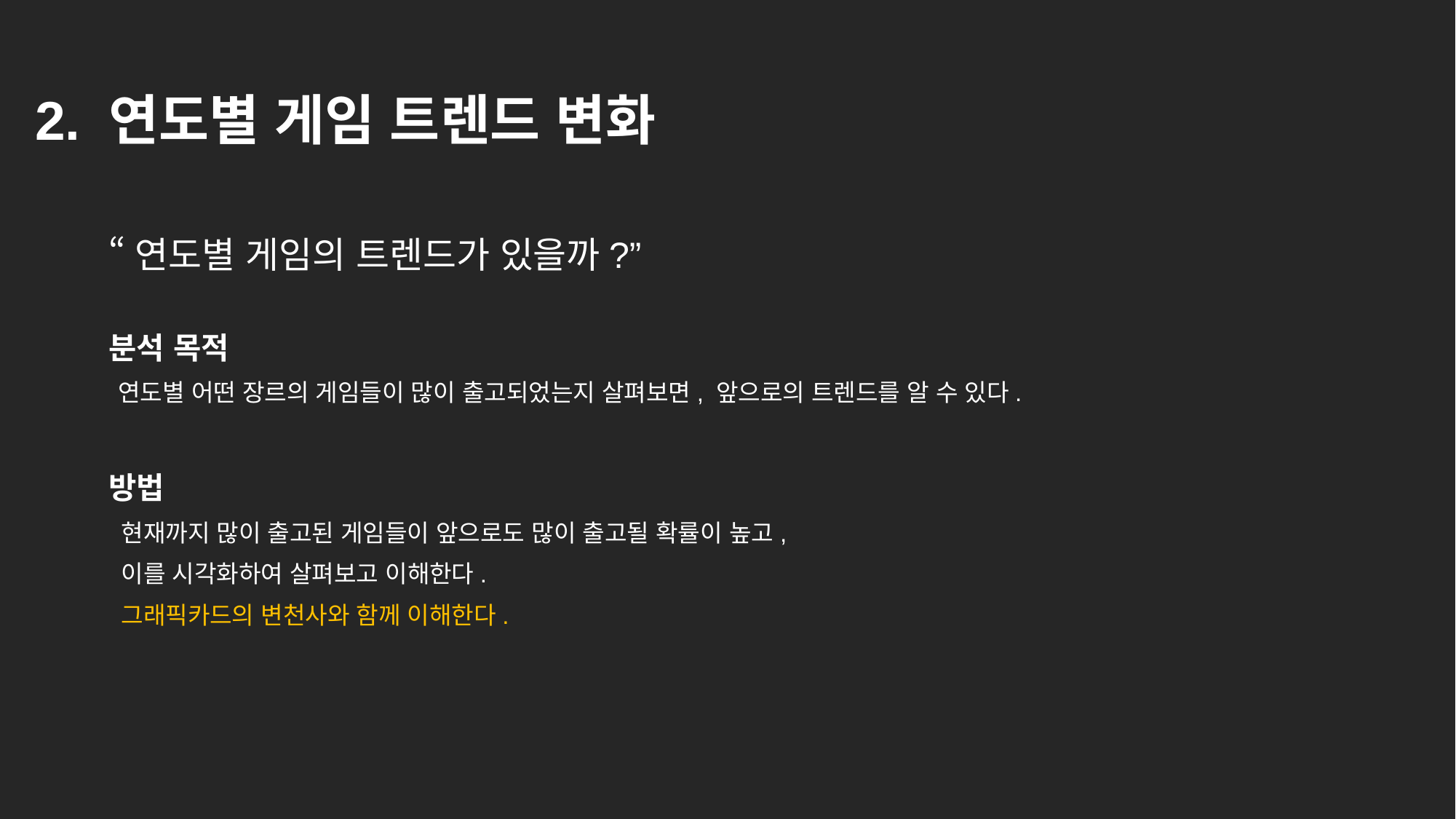

# 2. 연도별 게임 트렌드 변화

“연도별 게임의 트렌드가 있을까?”

분석 목적
 연도별 어떤 장르의 게임들이 많이 출고되었는지 살펴보면, 앞으로의 트렌드를 알 수 있다.

방법
 현재까지 많이 출고된 게임들이 앞으로도 많이 출고될 확률이 높고,
 이를 시각화하여 살펴보고 이해한다.
 그래픽카드의 변천사와 함께 이해한다.